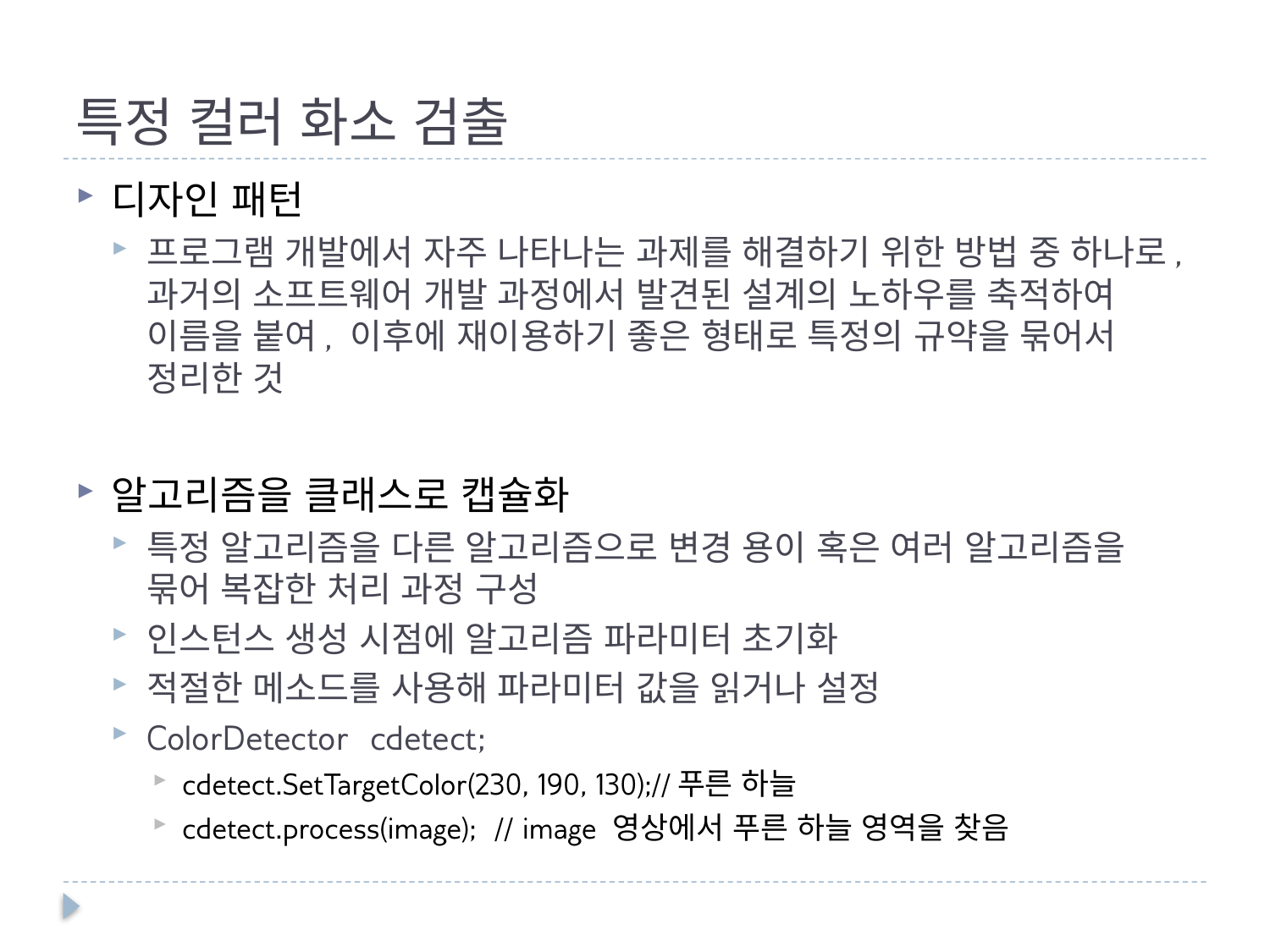

# 특정 컬러 화소 검출
디자인 패턴
프로그램 개발에서 자주 나타나는 과제를 해결하기 위한 방법 중 하나로, 과거의 소프트웨어 개발 과정에서 발견된 설계의 노하우를 축적하여 이름을 붙여, 이후에 재이용하기 좋은 형태로 특정의 규약을 묶어서 정리한 것

알고리즘을 클래스로 캡슐화
특정 알고리즘을 다른 알고리즘으로 변경 용이 혹은 여러 알고리즘을 묶어 복잡한 처리 과정 구성
인스턴스 생성 시점에 알고리즘 파라미터 초기화
적절한 메소드를 사용해 파라미터 값을 읽거나 설정
ColorDetector  cdetect;
cdetect.SetTargetColor(230, 190, 130);//푸른 하늘
cdetect.process(image);  // image 영상에서 푸른 하늘 영역을 찾음